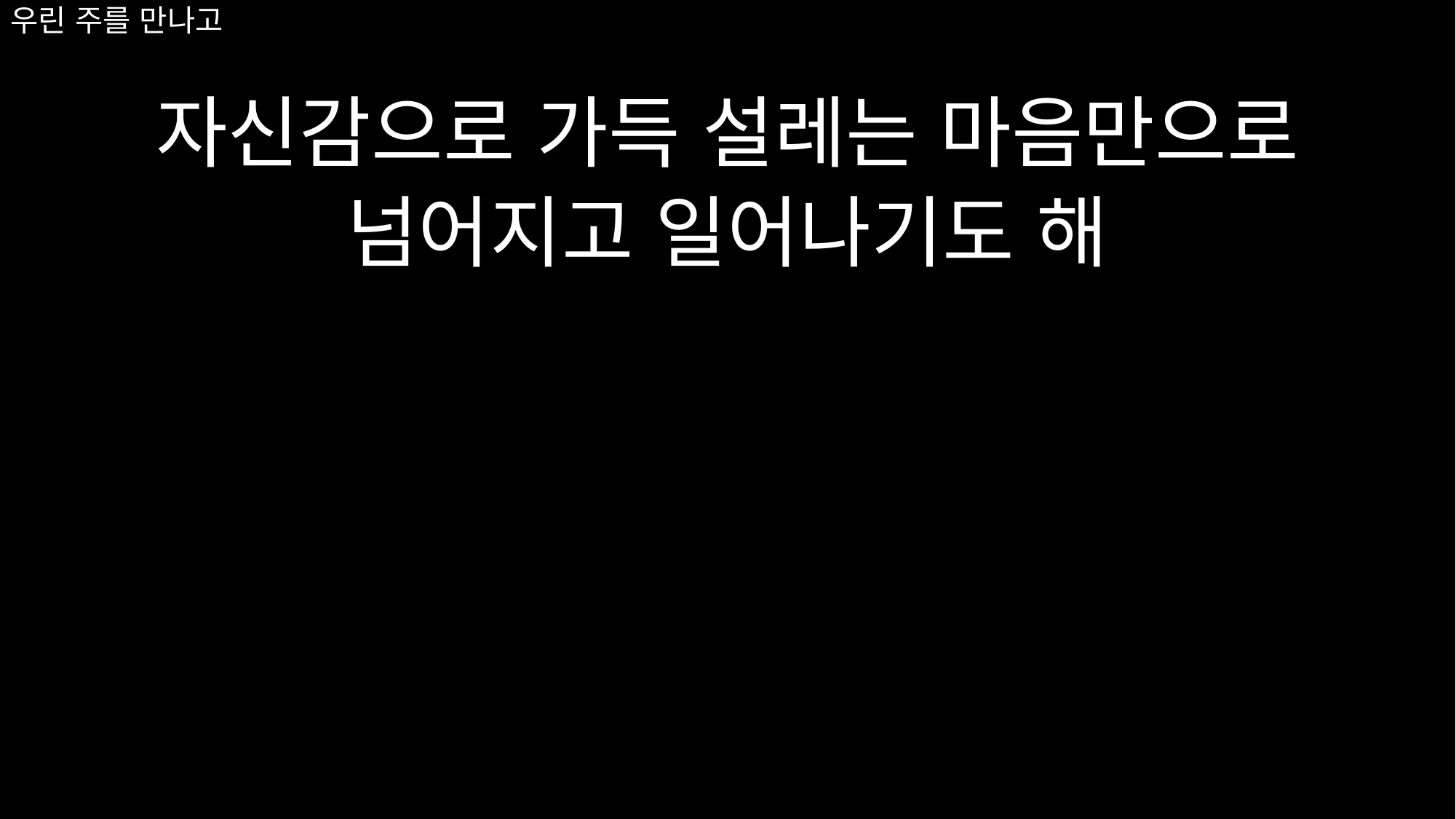

# 우린 주를 만나고
자신감으로 가득 설레는 마음만으로
넘어지고 일어나기도 해